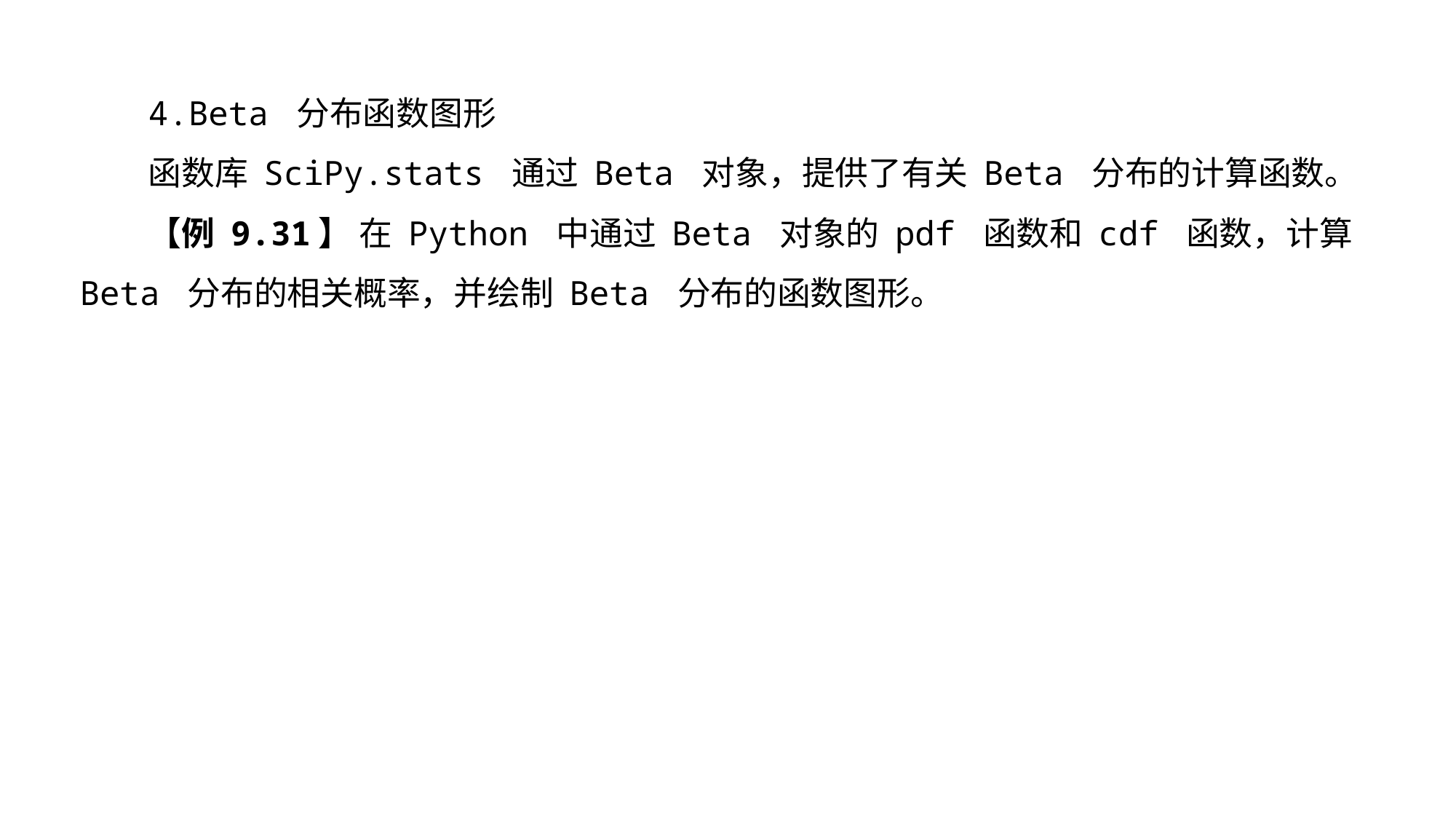

4.Beta 分布函数图形
函数库 SciPy.stats 通过 Beta 对象，提供了有关 Beta 分布的计算函数。
【例 9.31】 在 Python 中通过 Beta 对象的 pdf 函数和 cdf 函数，计算 Beta 分布的相关概率，并绘制 Beta 分布的函数图形。